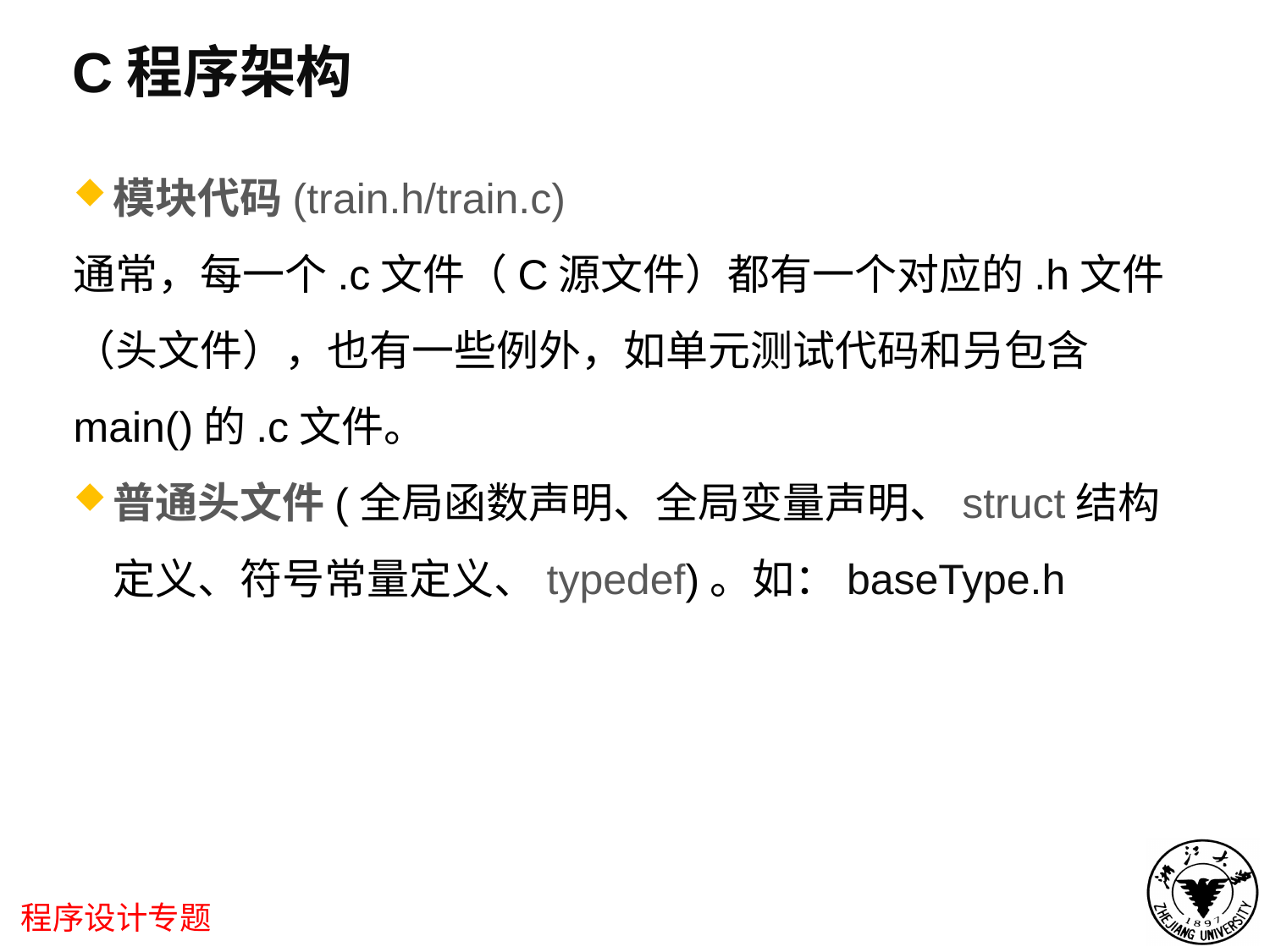

C程序架构
模块代码(train.h/train.c)
通常，每一个.c文件（C源文件）都有一个对应的.h文件（头文件），也有一些例外，如单元测试代码和叧包含main()的.c文件。
普通头文件(全局函数声明、全局变量声明、struct结构定义、符号常量定义、typedef)。如：baseType.h